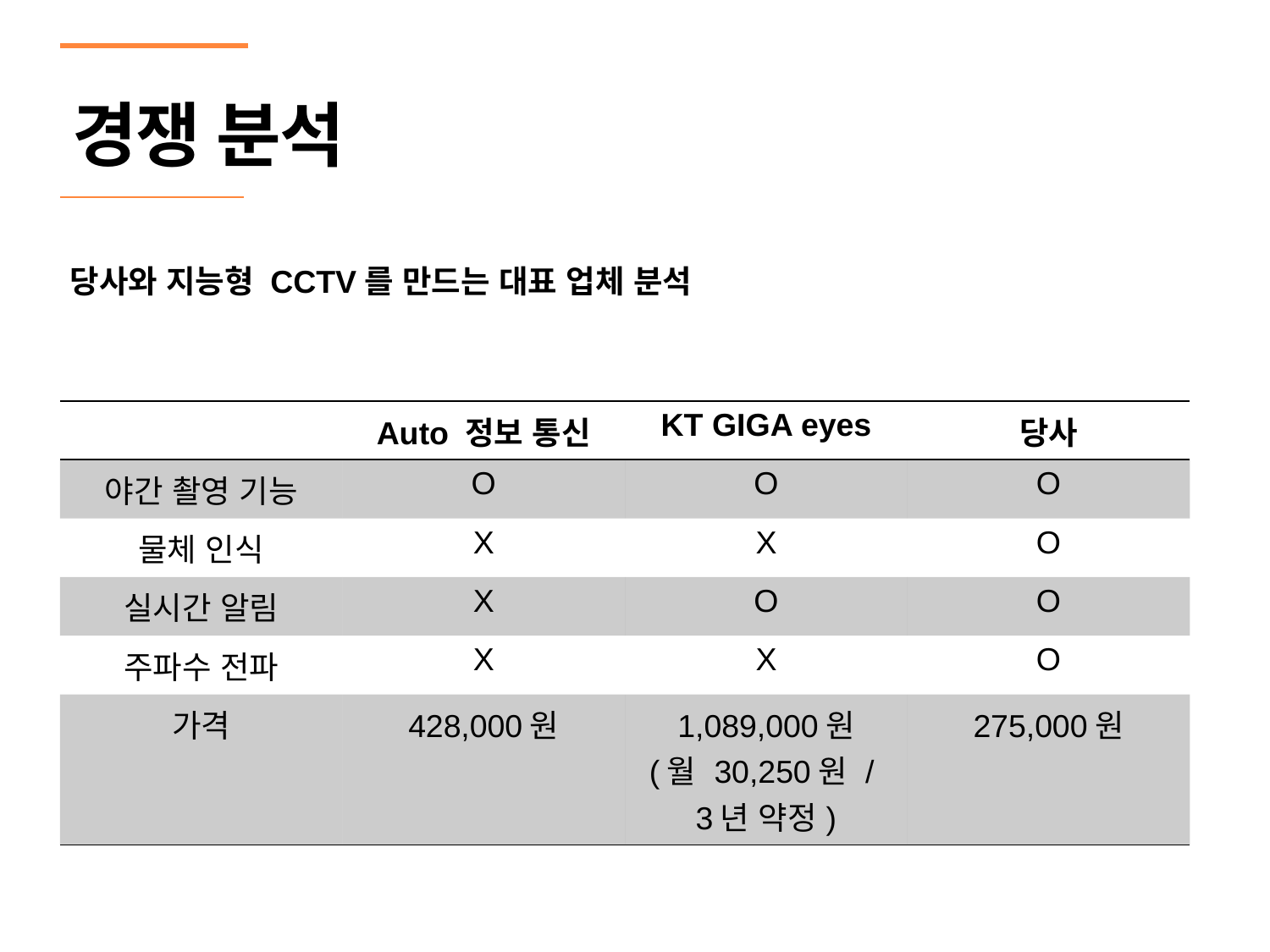

경쟁 분석
당사와 지능형 CCTV를 만드는 대표 업체 분석
|  | Auto 정보 통신 | KT GIGA eyes | 당사 |
| --- | --- | --- | --- |
| 야간 촬영 기능 | O | O | O |
| 물체 인식 | X | X | O |
| 실시간 알림 | X | O | O |
| 주파수 전파 | X | X | O |
| 가격 | 428,000원 | 1,089,000원 (월 30,250원 / 3년 약정) | 275,000원 |